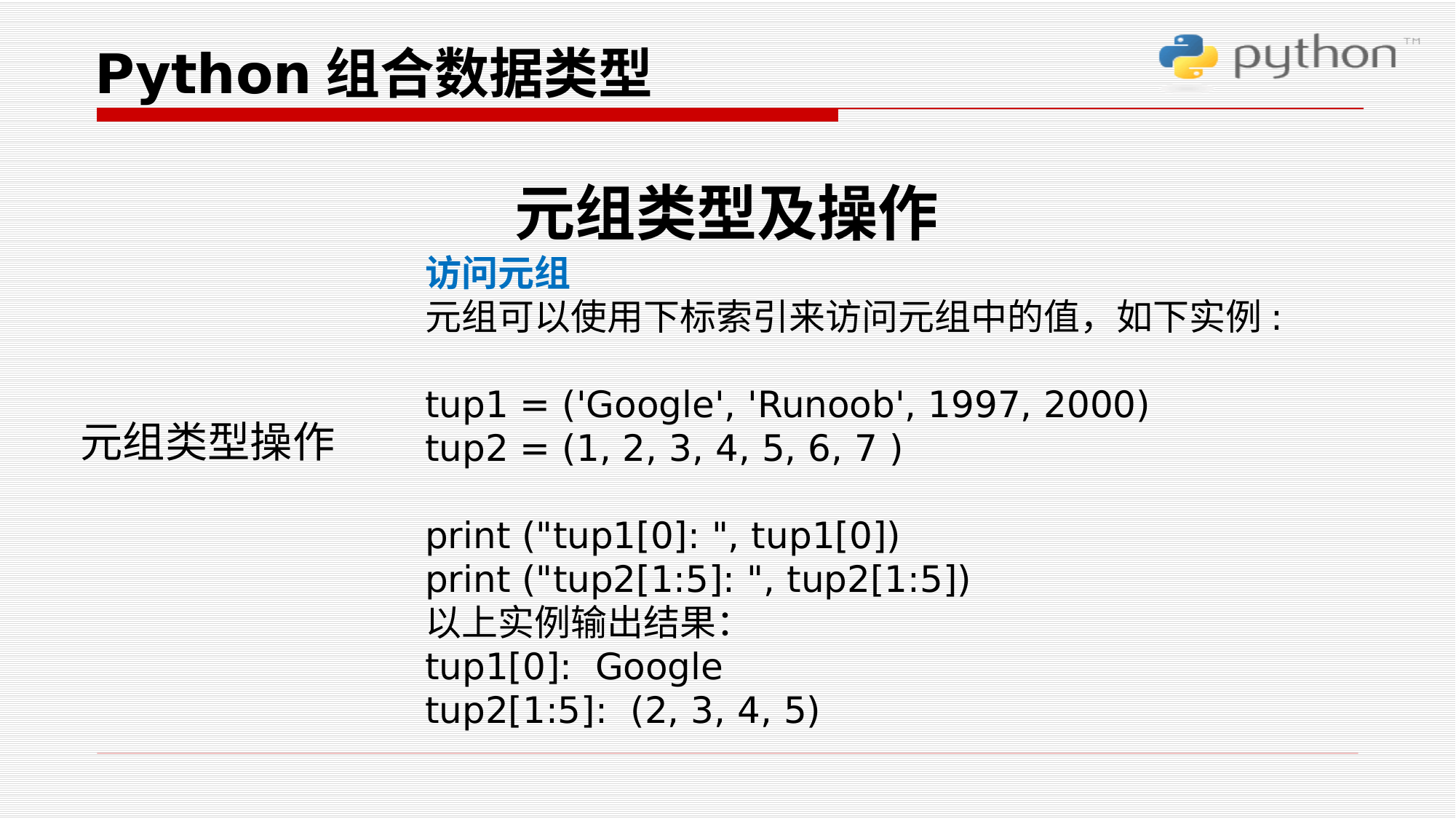

Python组合数据类型
元组类型及操作
访问元组
元组可以使用下标索引来访问元组中的值，如下实例:

tup1 = ('Google', 'Runoob', 1997, 2000)
tup2 = (1, 2, 3, 4, 5, 6, 7 )

print ("tup1[0]: ", tup1[0])
print ("tup2[1:5]: ", tup2[1:5])
以上实例输出结果：
tup1[0]:  Google
tup2[1:5]:  (2, 3, 4, 5)
元组类型操作